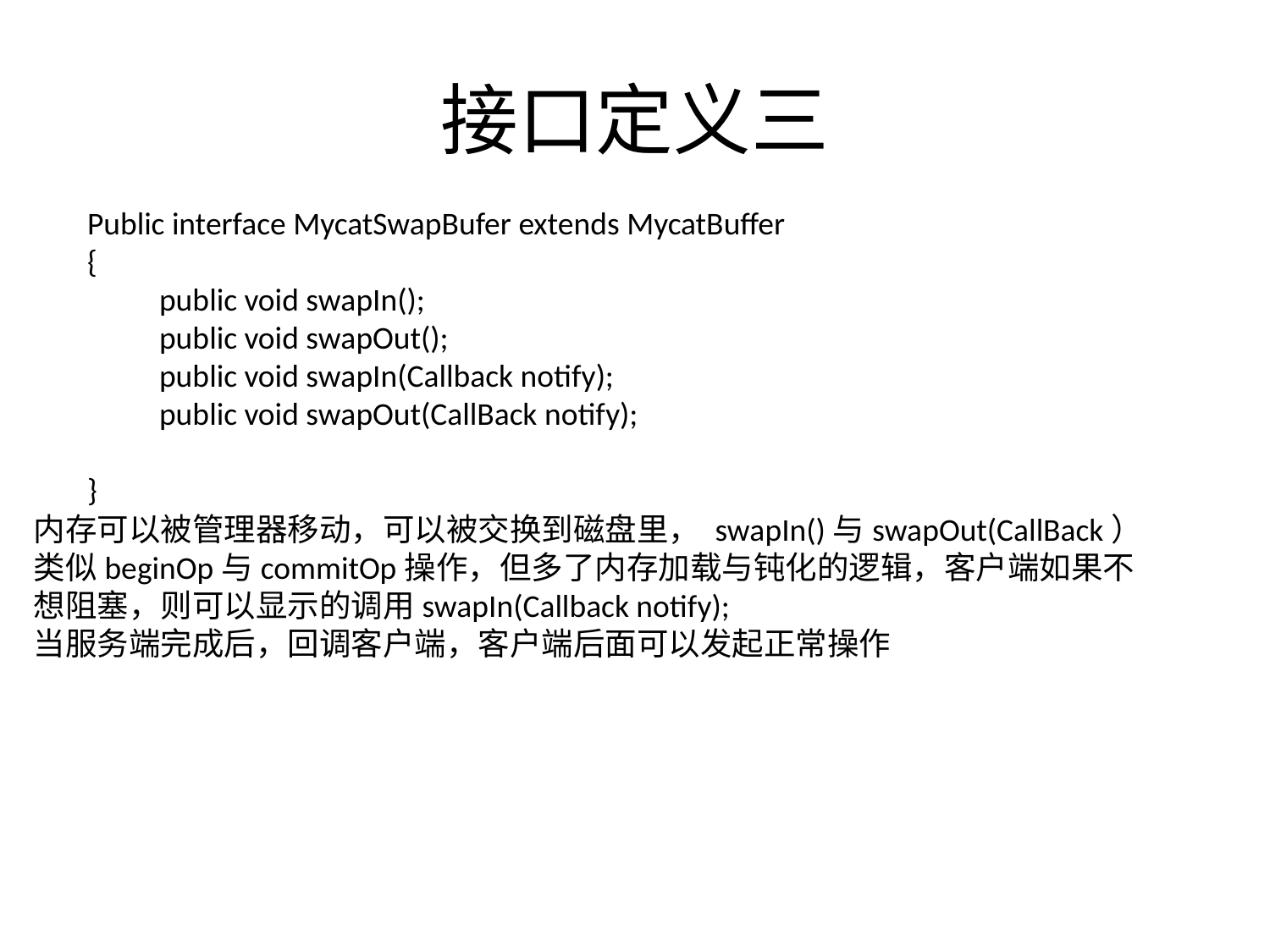

# 接口定义三
Public interface MycatSwapBufer extends MycatBuffer
{
          public void swapIn();
          public void swapOut();
          public void swapIn(Callback notify);
          public void swapOut(CallBack notify);

}
内存可以被管理器移动，可以被交换到磁盘里， swapIn()与swapOut(CallBack）类似beginOp与commitOp操作，但多了内存加载与钝化的逻辑，客户端如果不想阻塞，则可以显示的调用swapIn(Callback notify);
当服务端完成后，回调客户端，客户端后面可以发起正常操作